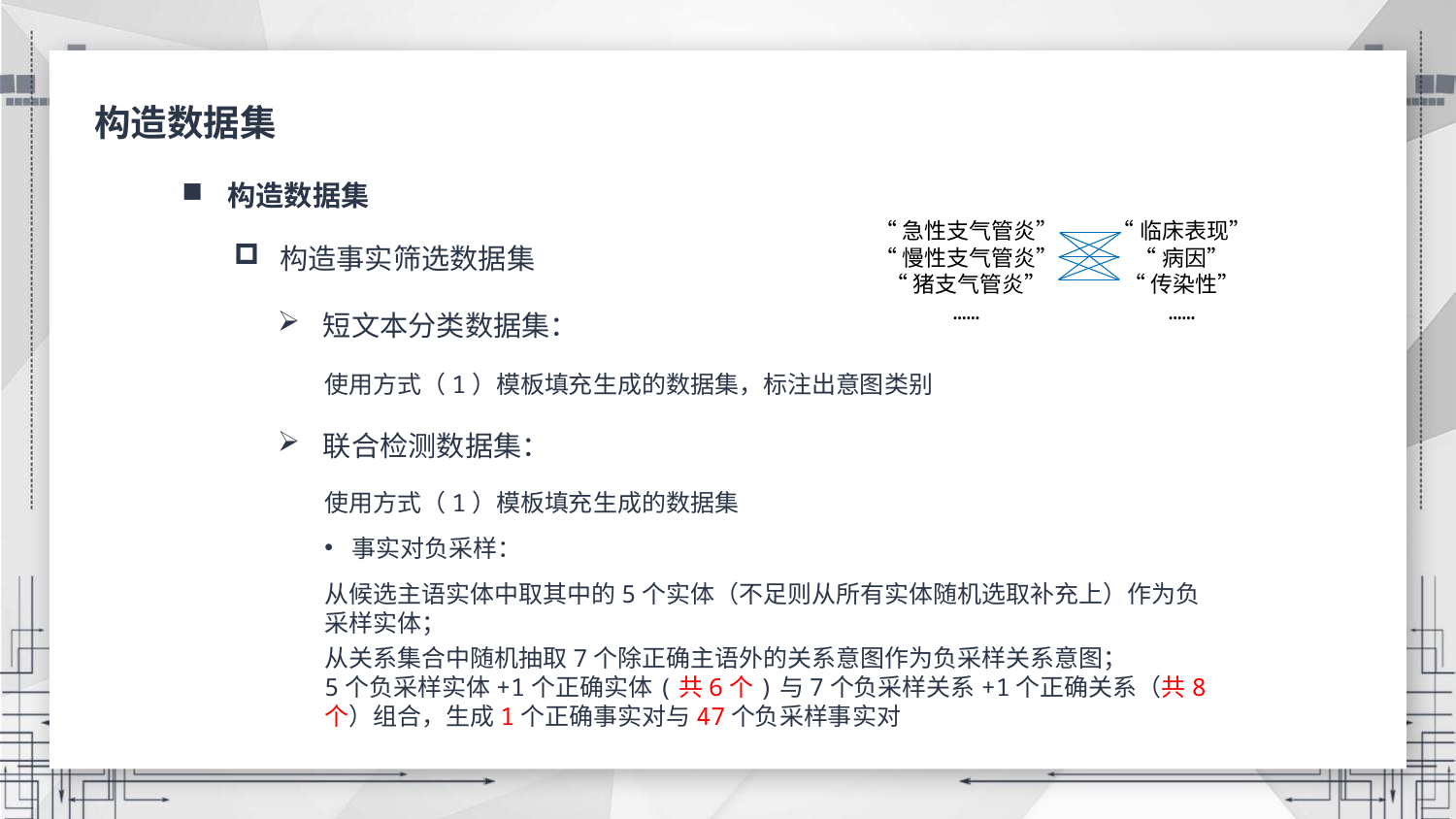

构造数据集
构造数据集
“临床表现”
“病因”
“传染性”
……
“急性支气管炎”
“慢性支气管炎”
“猪支气管炎”
……
构造事实筛选数据集
短文本分类数据集：
使用方式（1）模板填充生成的数据集，标注出意图类别
联合检测数据集：
使用方式（1）模板填充生成的数据集
事实对负采样：
从候选主语实体中取其中的5个实体（不足则从所有实体随机选取补充上）作为负采样实体；
从关系集合中随机抽取7个除正确主语外的关系意图作为负采样关系意图；
5个负采样实体+1个正确实体(共6个)与7个负采样关系+1个正确关系（共8个）组合，生成1个正确事实对与47个负采样事实对